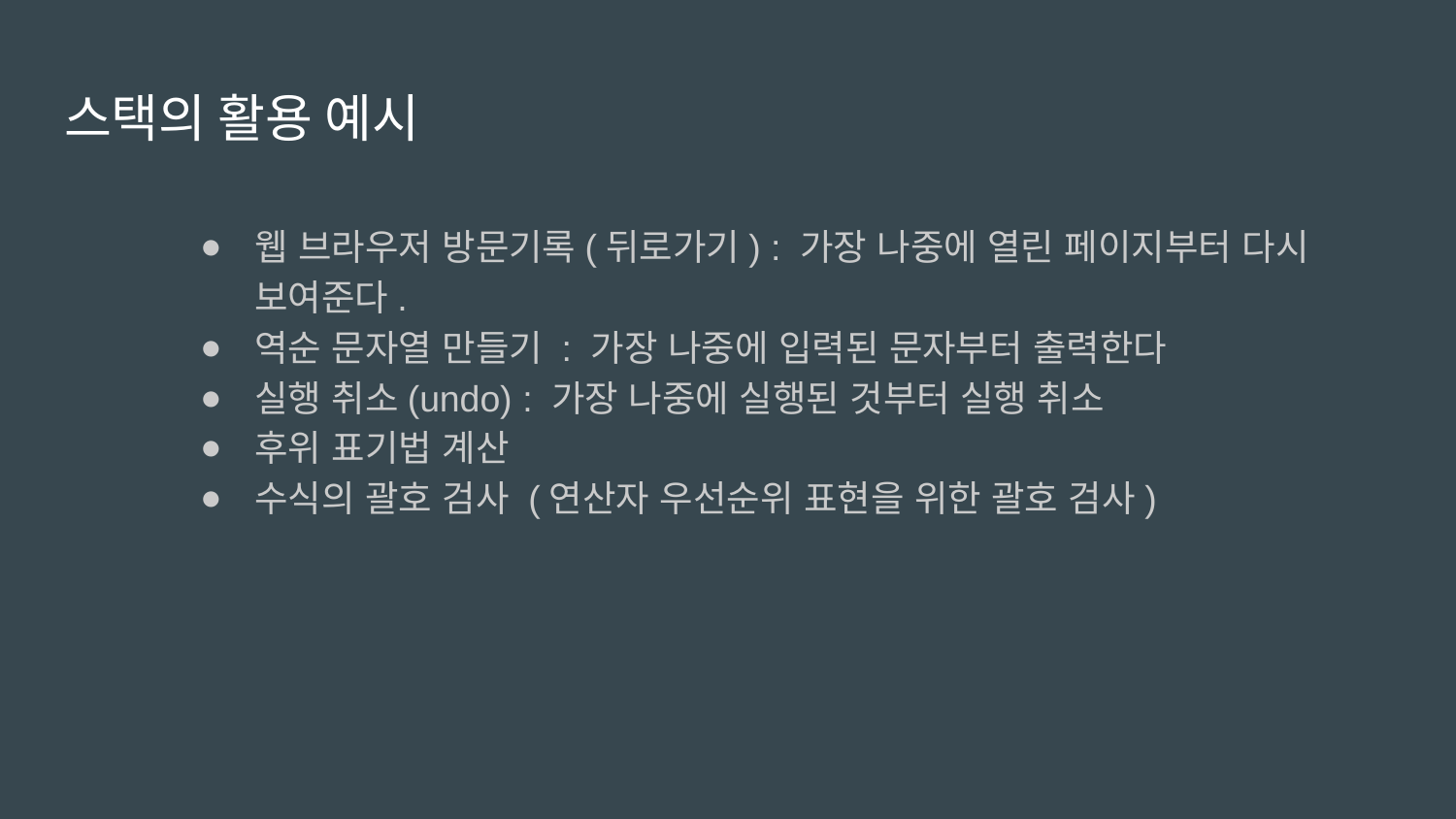

# 스택의 활용 예시
웹 브라우저 방문기록(뒤로가기) : 가장 나중에 열린 페이지부터 다시 보여준다.
역순 문자열 만들기 : 가장 나중에 입력된 문자부터 출력한다
실행 취소(undo) : 가장 나중에 실행된 것부터 실행 취소
후위 표기법 계산
수식의 괄호 검사 (연산자 우선순위 표현을 위한 괄호 검사)